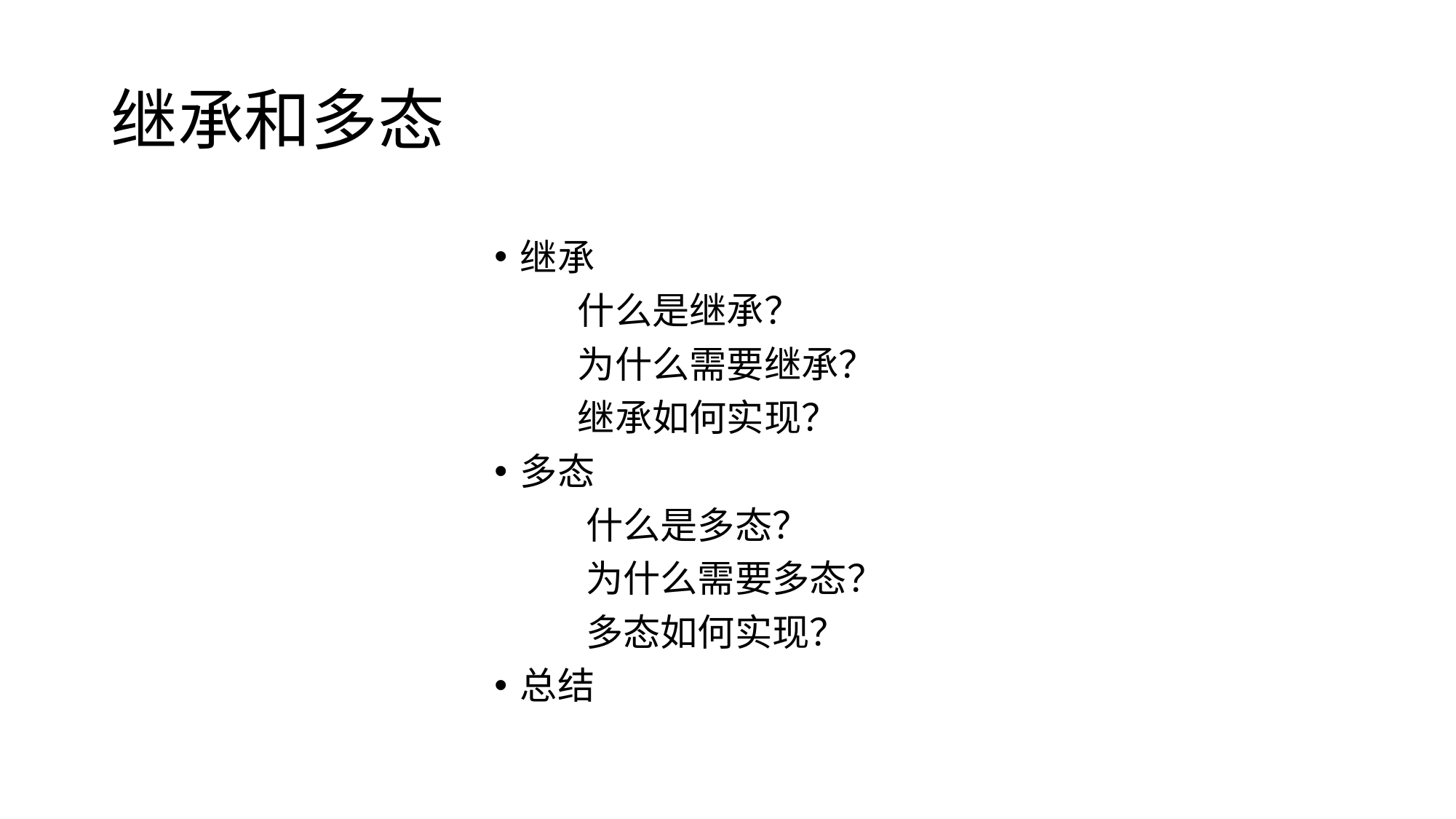

# 继承和多态
继承
         什么是继承？
         为什么需要继承？
         继承如何实现？
多态
          什么是多态？
          为什么需要多态？
          多态如何实现？
总结